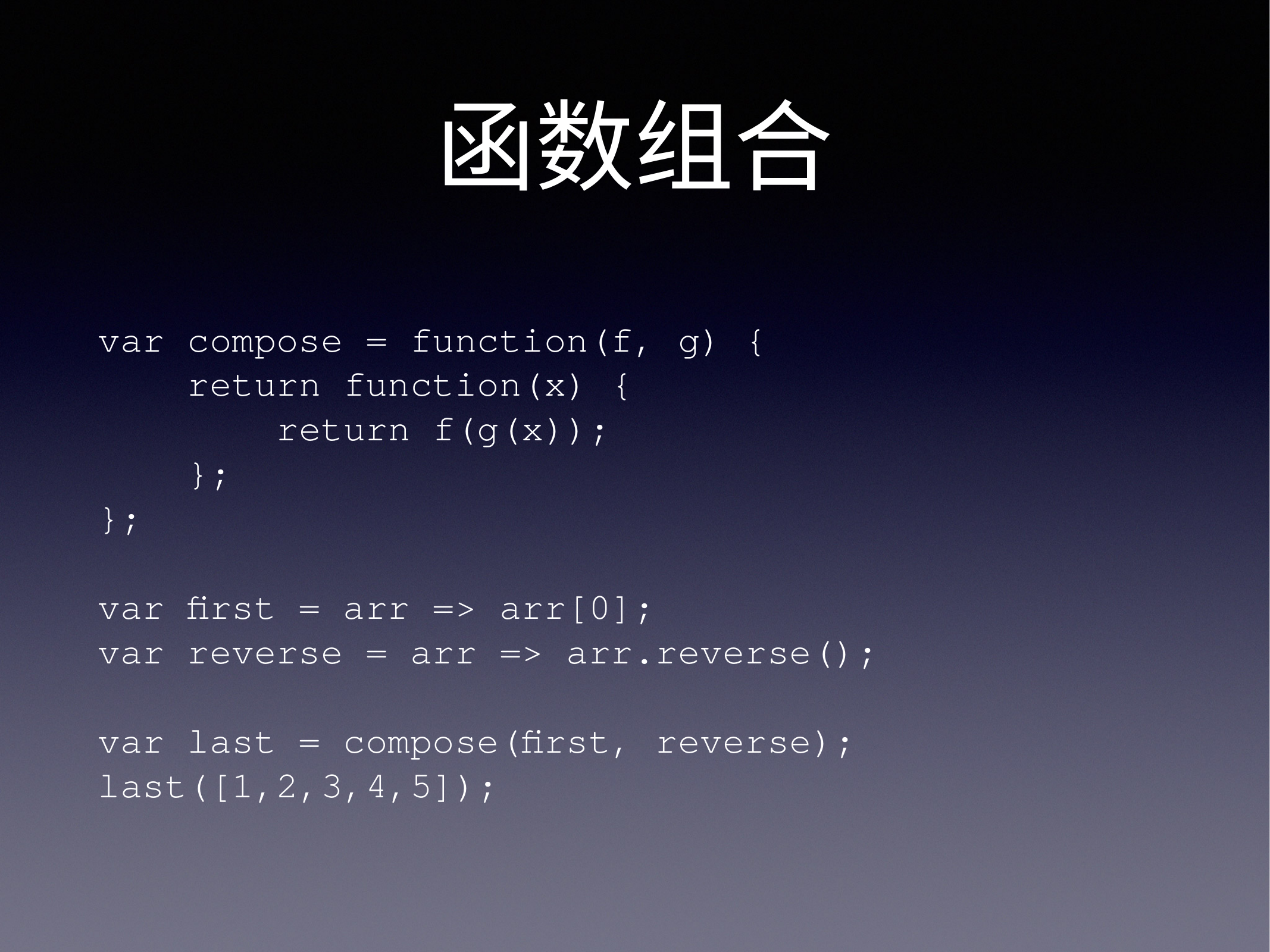

# 函数组合
var compose = function(f, g) {
    return function(x) {
        return f(g(x));
    };
};

var first = arr => arr[0];
var reverse = arr => arr.reverse();

var last = compose(first, reverse);
last([1,2,3,4,5]);